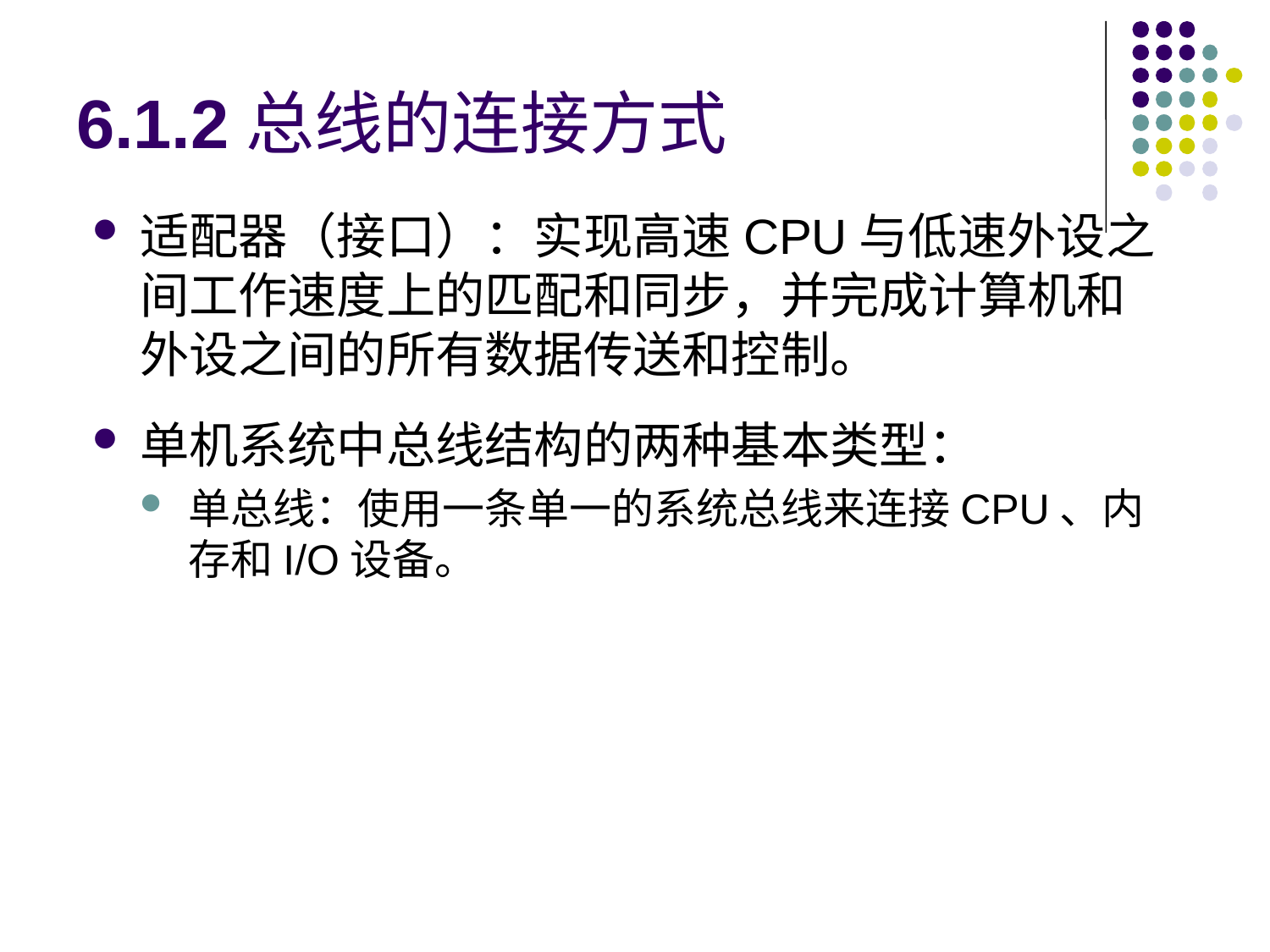

# 6.1.2总线的连接方式
适配器（接口）：实现高速CPU与低速外设之间工作速度上的匹配和同步，并完成计算机和外设之间的所有数据传送和控制。
单机系统中总线结构的两种基本类型：
单总线：使用一条单一的系统总线来连接CPU、内存和I/O设备。
17